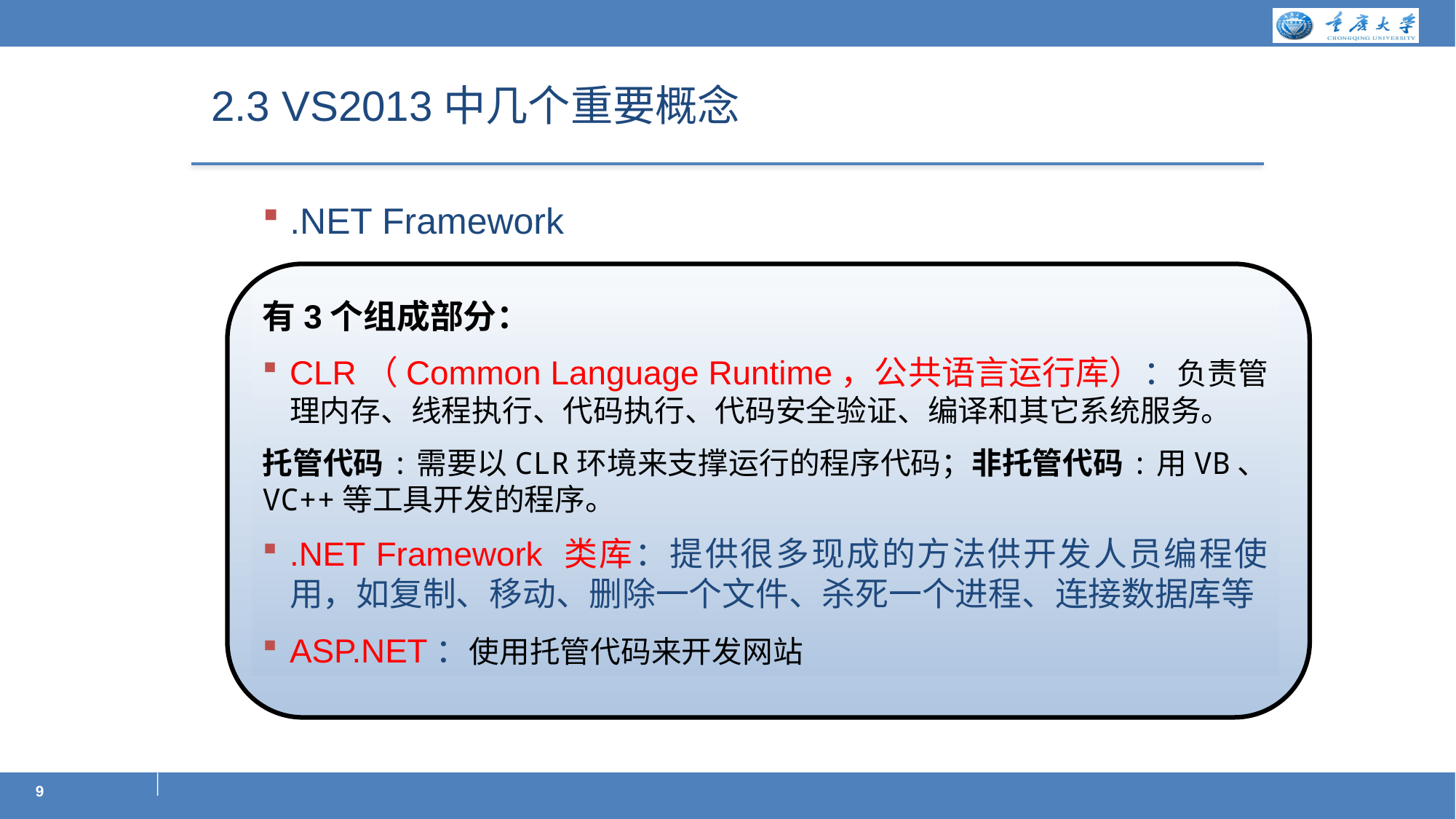

# 2.3 VS2013中几个重要概念
.NET Framework

有3个组成部分：
CLR（Common Language Runtime，公共语言运行库）：负责管理内存、线程执行、代码执行、代码安全验证、编译和其它系统服务。
托管代码:需要以CLR环境来支撑运行的程序代码；非托管代码:用VB、VC++等工具开发的程序。
.NET Framework 类库：提供很多现成的方法供开发人员编程使用，如复制、移动、删除一个文件、杀死一个进程、连接数据库等
ASP.NET：使用托管代码来开发网站
9